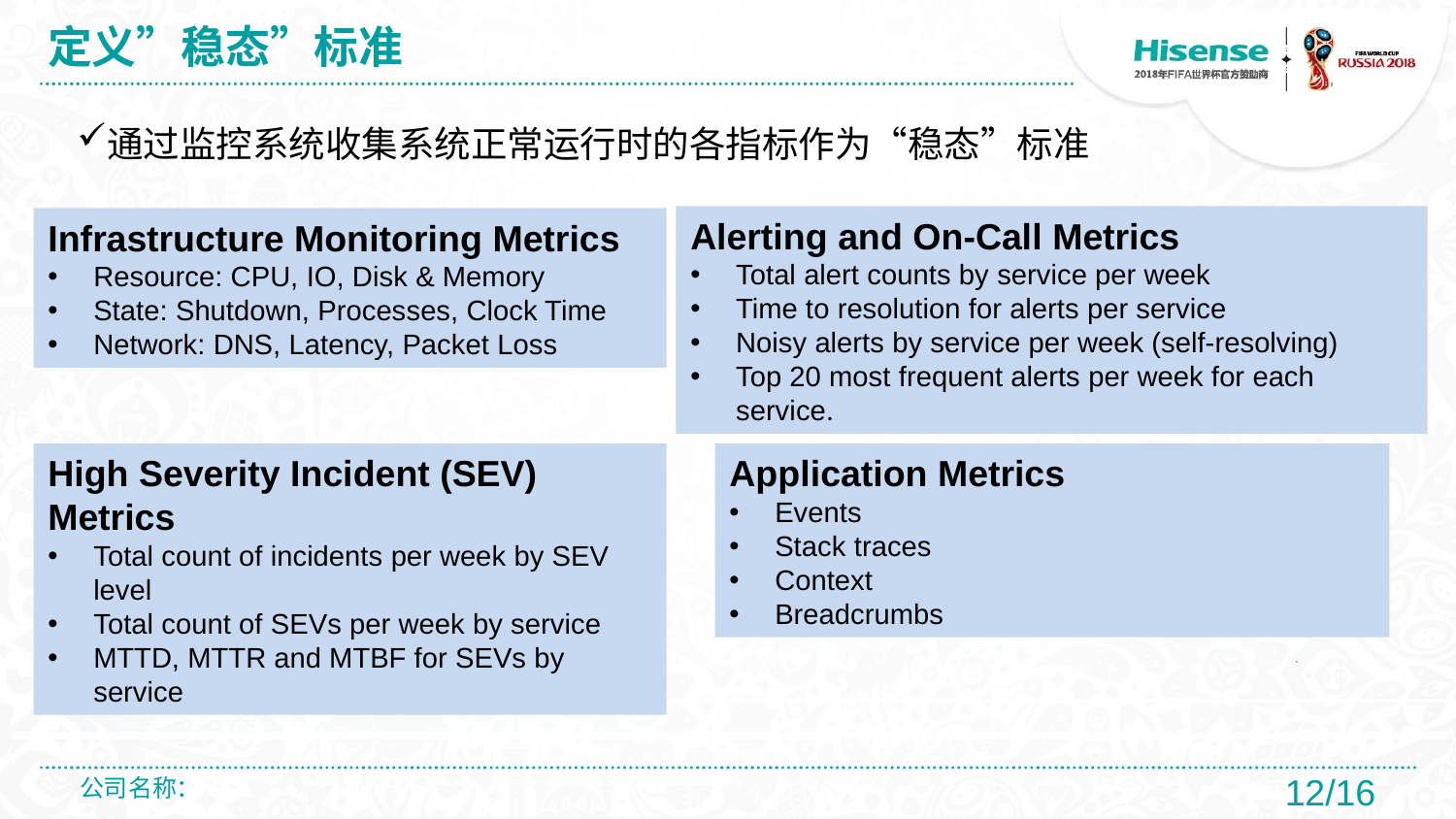

# 定义”稳态”标准

通过监控系统收集系统正常运行时的各指标作为“稳态”标准
Alerting and On-Call Metrics
Total alert counts by service per week
Time to resolution for alerts per service
Noisy alerts by service per week (self-resolving)
Top 20 most frequent alerts per week for each service.
Infrastructure Monitoring Metrics
Resource: CPU, IO, Disk & Memory
State: Shutdown, Processes, Clock Time
Network: DNS, Latency, Packet Loss
High Severity Incident (SEV) Metrics
Total count of incidents per week by SEV level
Total count of SEVs per week by service
MTTD, MTTR and MTBF for SEVs by service
Application Metrics
Events
Stack traces
Context
Breadcrumbs
公司名称：
12/16